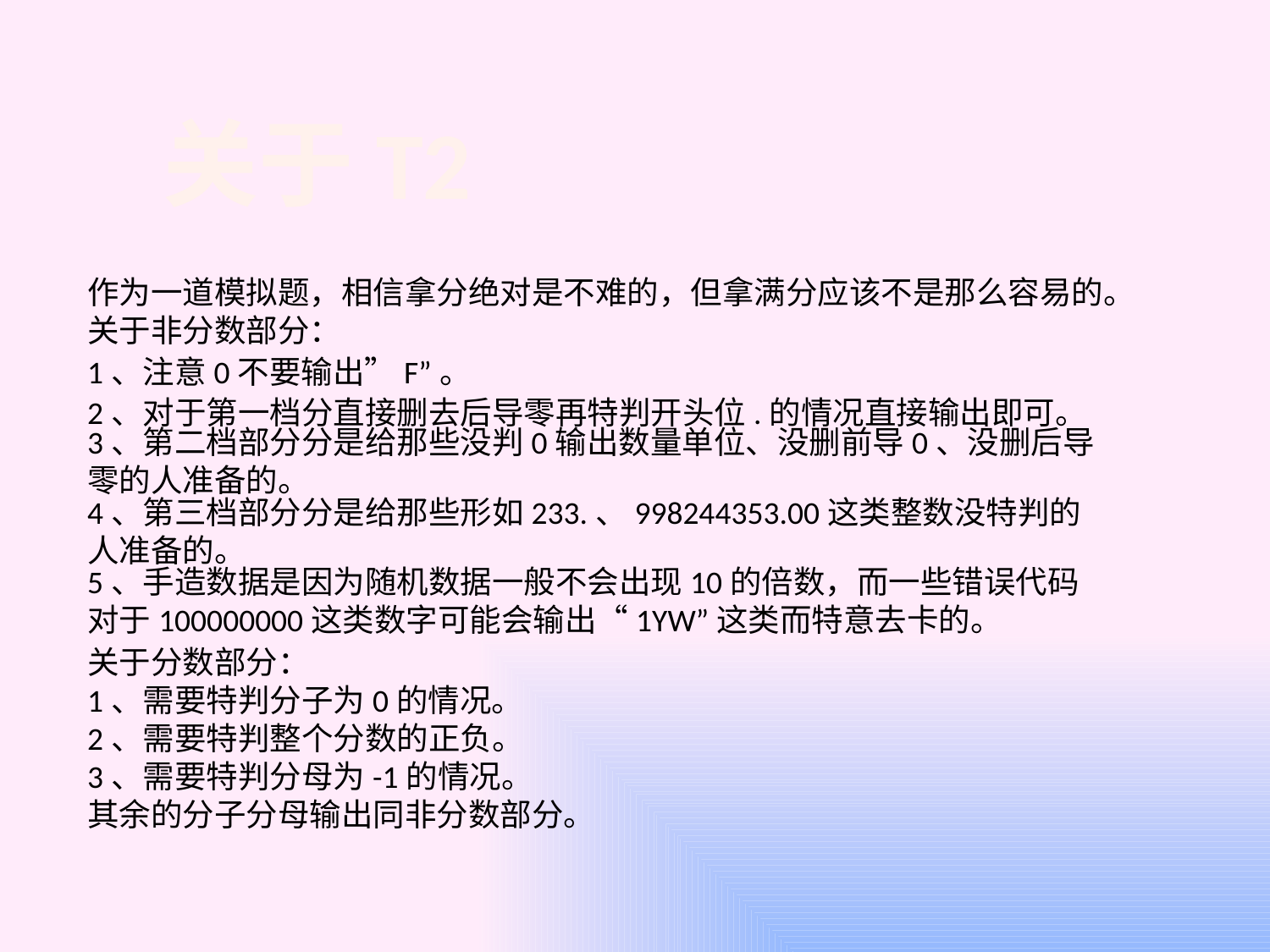

关于T2
作为一道模拟题，相信拿分绝对是不难的，但拿满分应该不是那么容易的。
关于非分数部分：
1、注意0不要输出”F”。
2、对于第一档分直接删去后导零再特判开头位.的情况直接输出即可。
3、第二档部分分是给那些没判0输出数量单位、没删前导0、没删后导零的人准备的。
4、第三档部分分是给那些形如233.、998244353.00这类整数没特判的人准备的。
5、手造数据是因为随机数据一般不会出现10的倍数，而一些错误代码对于100000000这类数字可能会输出“1YW”这类而特意去卡的。

关于分数部分：
1、需要特判分子为0的情况。
2、需要特判整个分数的正负。
3、需要特判分母为-1的情况。
其余的分子分母输出同非分数部分。